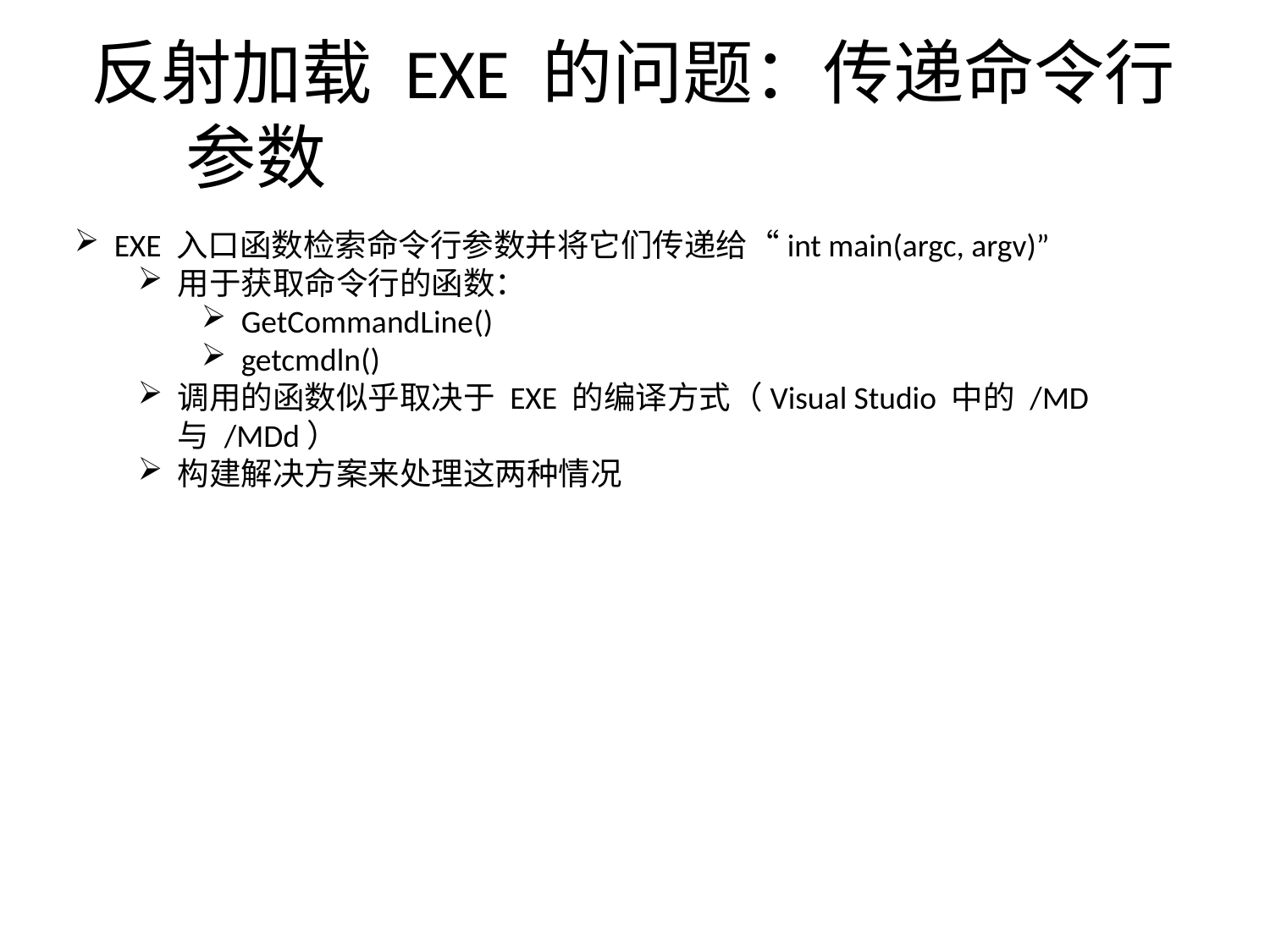

# 反射加载 EXE 的问题：传递命令行参数
EXE 入口函数检索命令行参数并将它们传递给“int main(argc, argv)”
用于获取命令行的函数：
GetCommandLine()
getcmdln()
调用的函数似乎取决于 EXE 的编译方式（Visual Studio 中的 /MD 与 /MDd）
构建解决方案来处理这两种情况